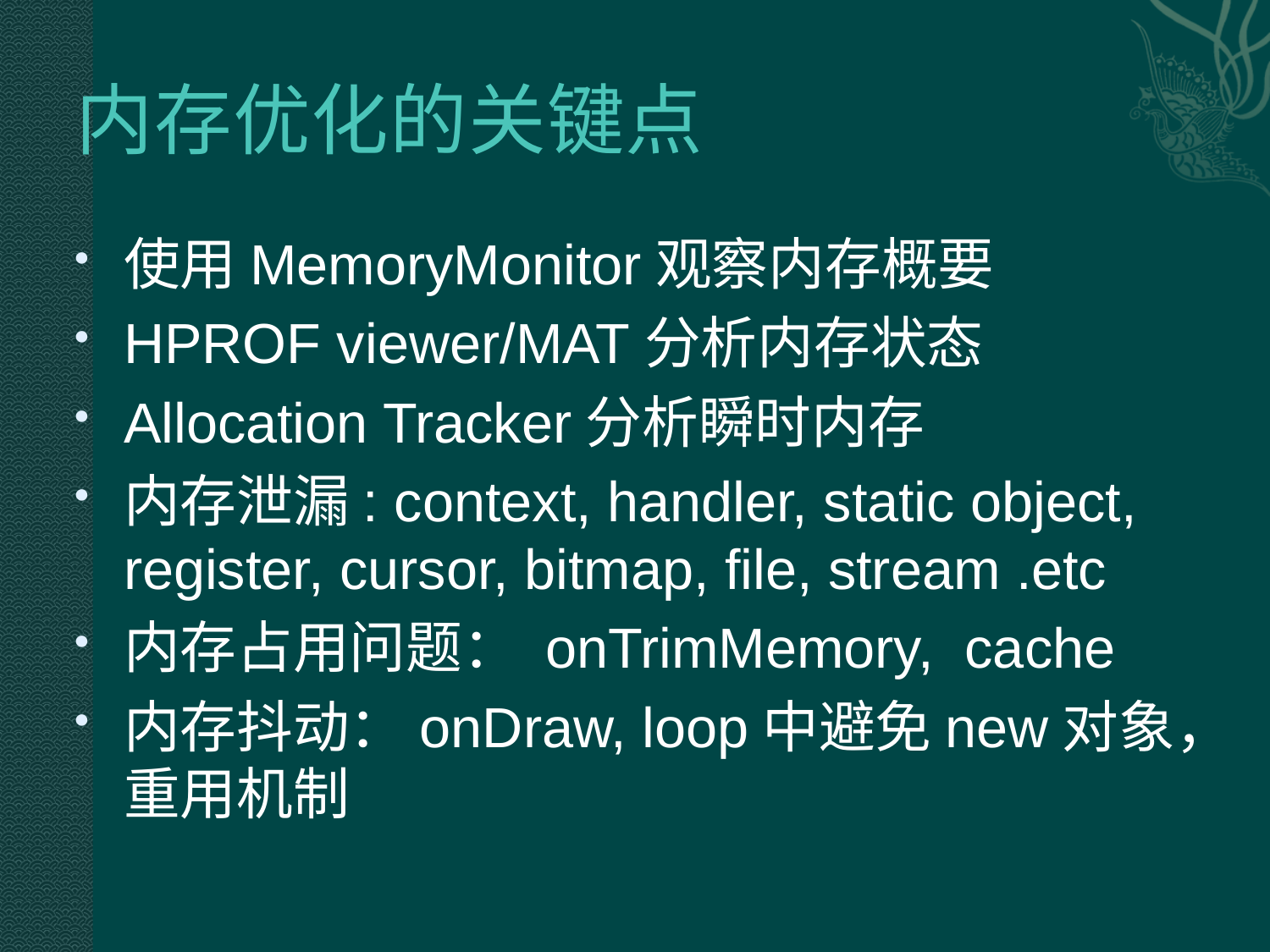

# 内存优化的关键点
使用MemoryMonitor观察内存概要
HPROF viewer/MAT分析内存状态
Allocation Tracker分析瞬时内存
内存泄漏: context, handler, static object, register, cursor, bitmap, file, stream .etc
内存占用问题： onTrimMemory,  cache
内存抖动：onDraw, loop中避免new对象，重用机制